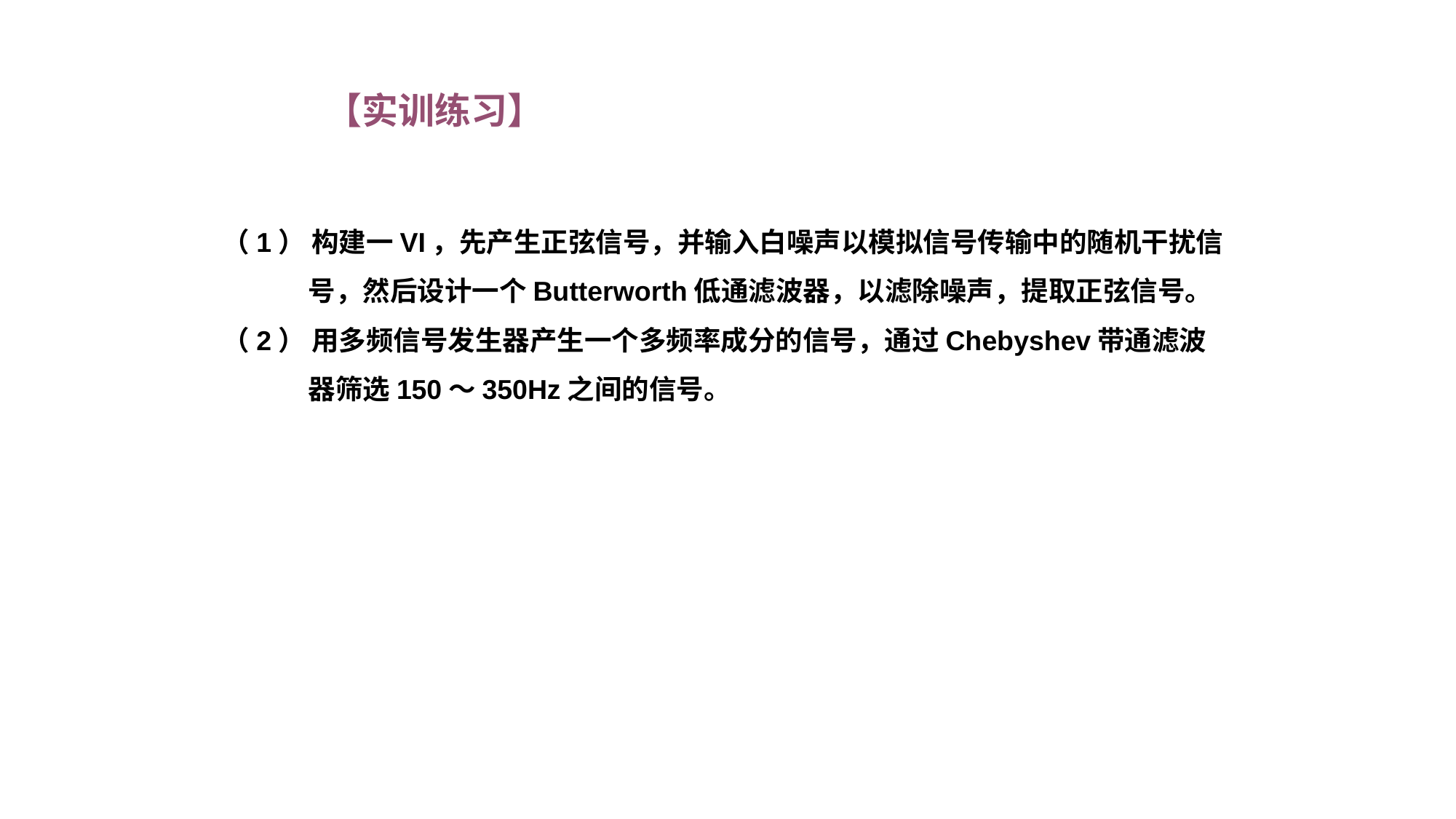

【实训练习】
（1） 构建一VI，先产生正弦信号，并输入白噪声以模拟信号传输中的随机干扰信号，然后设计一个Butterworth低通滤波器，以滤除噪声，提取正弦信号。
（2） 用多频信号发生器产生一个多频率成分的信号，通过Chebyshev带通滤波器筛选150～350Hz之间的信号。